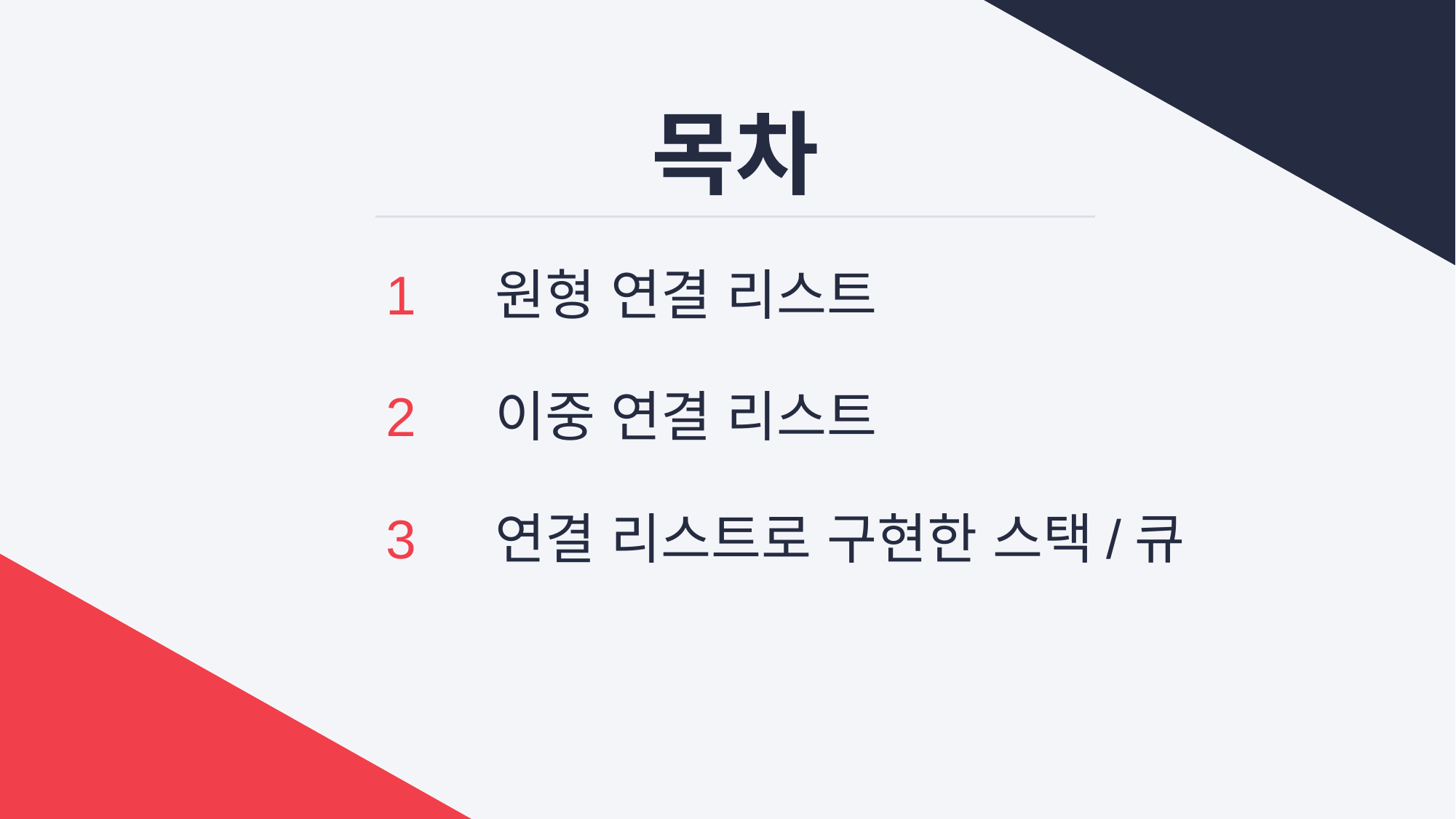

목차
1	원형 연결 리스트
2	이중 연결 리스트
3	연결 리스트로 구현한 스택/큐